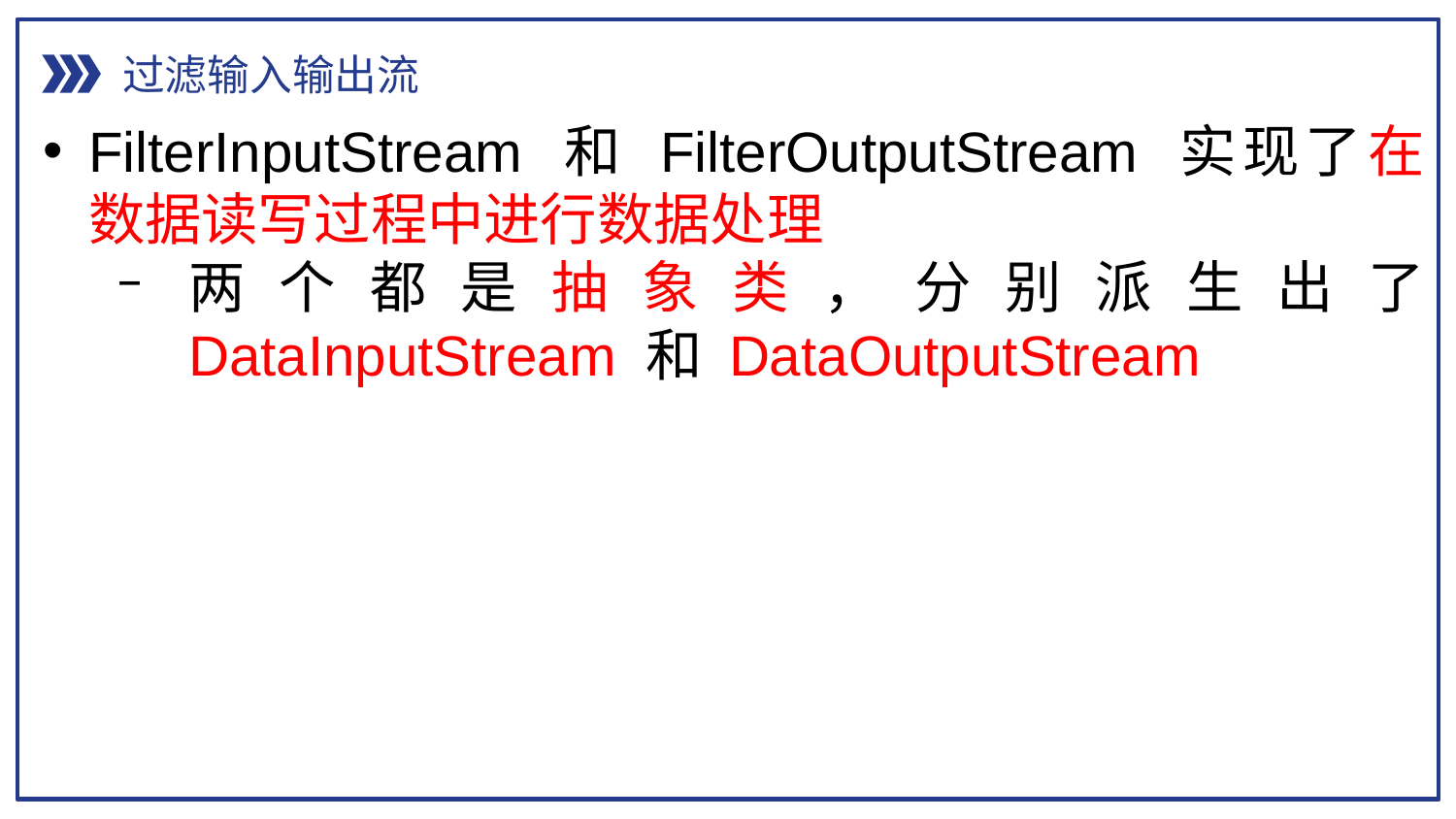

过滤输入输出流

FilterInputStream 和 FilterOutputStream 实现了在数据读写过程中进行数据处理
两个都是抽象类，分别派生出了 DataInputStream 和 DataOutputStream